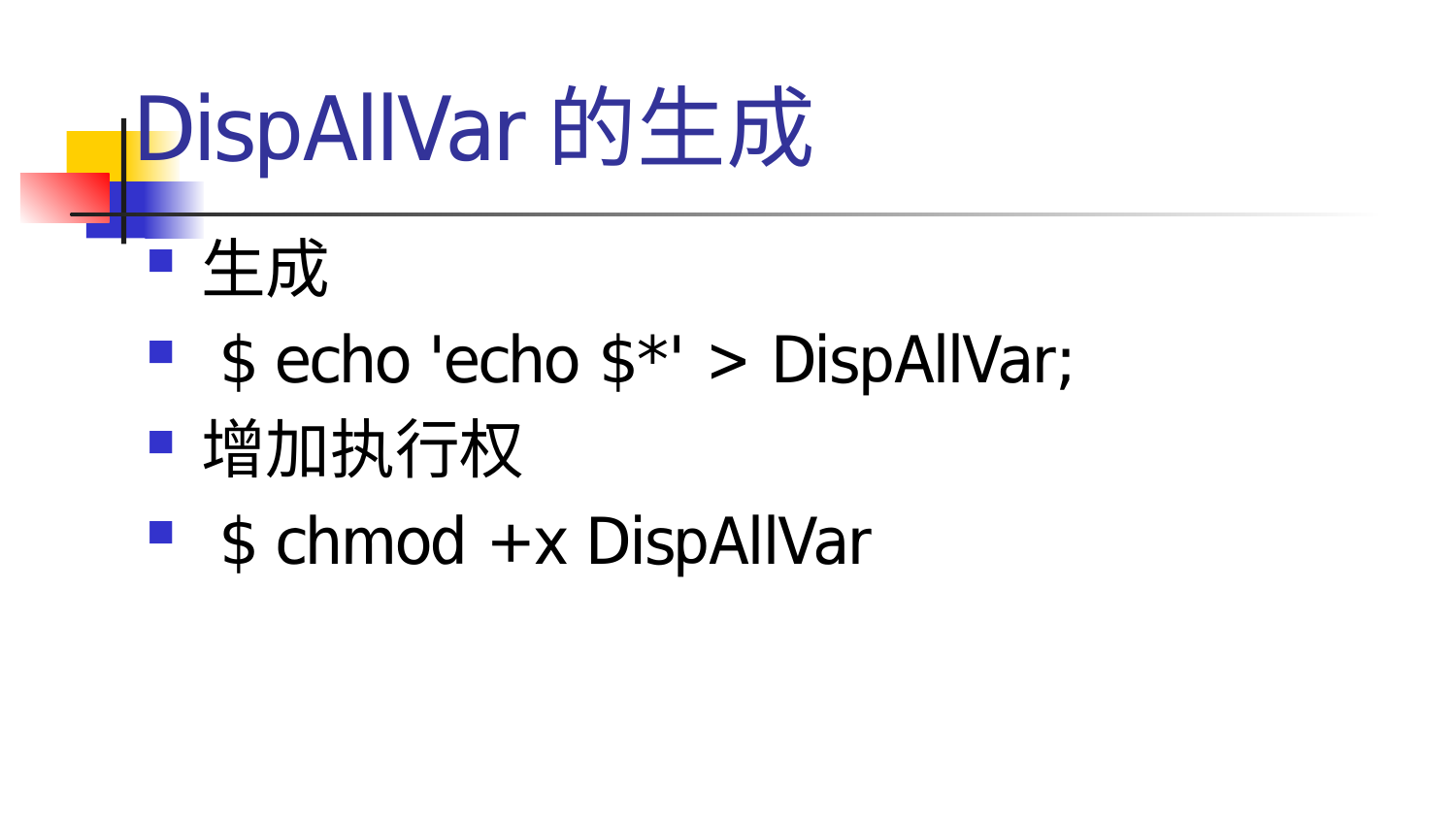

# DispAllVar的生成
生成
 $ echo 'echo $*' > DispAllVar;
增加执行权
 $ chmod +x DispAllVar